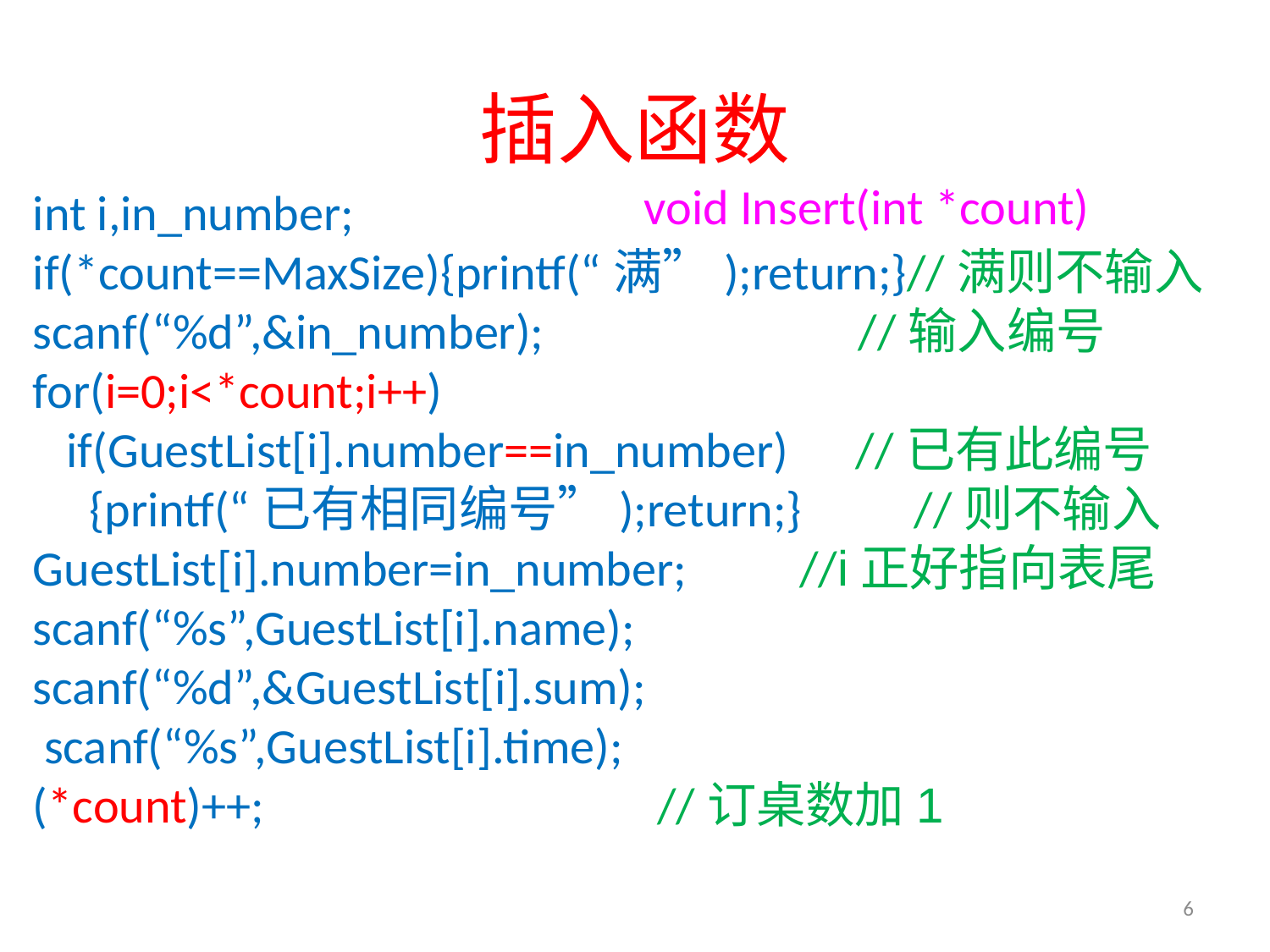

# 插入函数
void Insert(int *count)
int i,in_number;
if(*count==MaxSize){printf(“满”);return;}//满则不输入
scanf(“%d”,&in_number);                            //输入编号
for(i=0;i<*count;i++)
   if(GuestList[i].number==in_number)      //已有此编号
     {printf(“已有相同编号”);return;}          //则不输入
GuestList[i].number=in_number;          //i正好指向表尾
scanf(“%s”,GuestList[i].name);
scanf(“%d”,&GuestList[i].sum);
 scanf(“%s”,GuestList[i].time);
(*count)++;                                   //订桌数加1
6